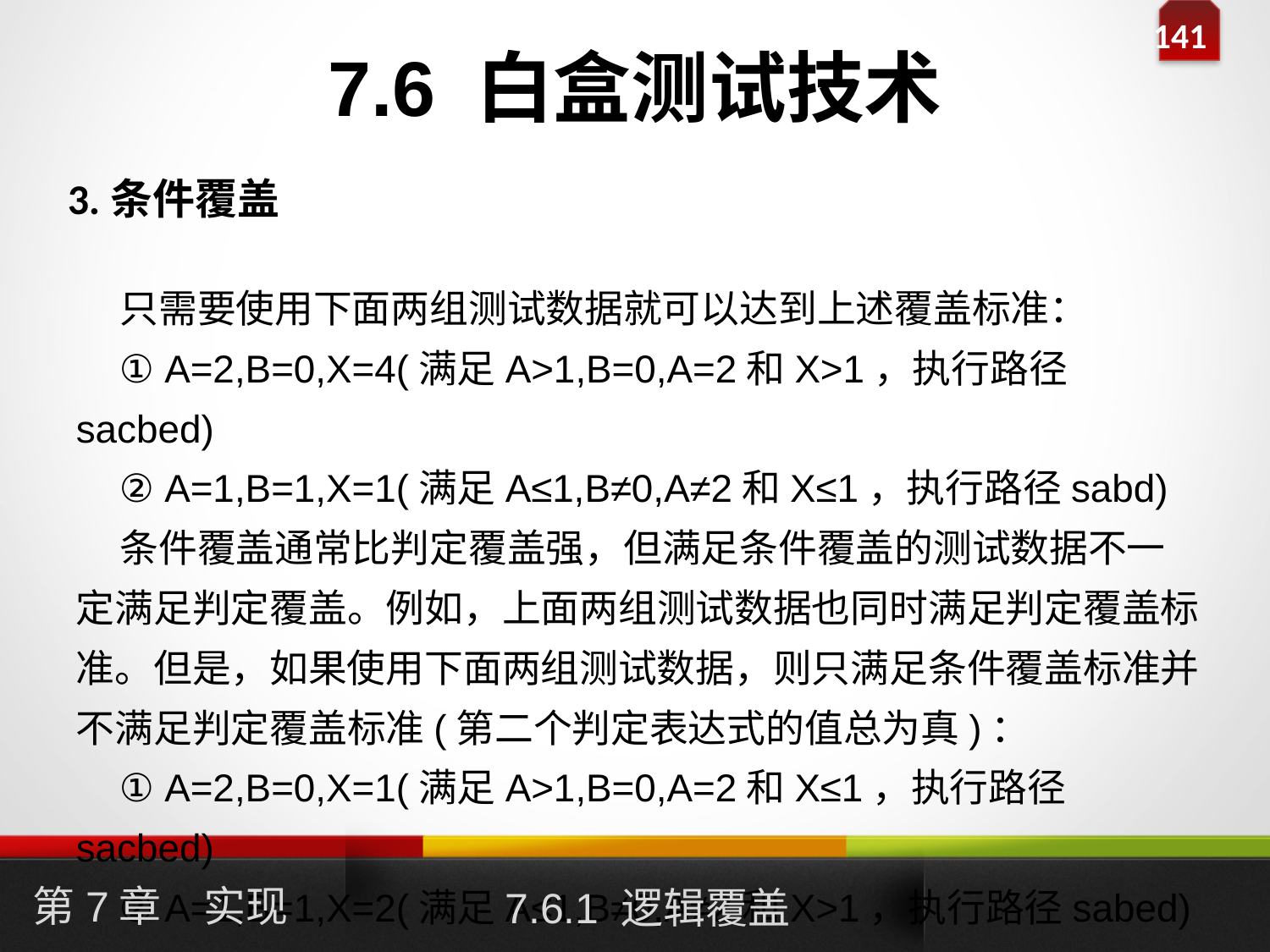

# 7.6 白盒测试技术
3.条件覆盖
    只需要使用下面两组测试数据就可以达到上述覆盖标准：
    ① A=2,B=0,X=4(满足A>1,B=0,A=2和X>1，执行路径sacbed)
    ② A=1,B=1,X=1(满足A≤1,B≠0,A≠2和X≤1，执行路径sabd)
    条件覆盖通常比判定覆盖强，但满足条件覆盖的测试数据不一定满足判定覆盖。例如，上面两组测试数据也同时满足判定覆盖标准。但是，如果使用下面两组测试数据，则只满足条件覆盖标准并不满足判定覆盖标准(第二个判定表达式的值总为真)：
    ① A=2,B=0,X=1(满足A>1,B=0,A=2和X≤1，执行路径sacbed)
    ② A=1,B=1,X=2(满足A≤1,B≠0,A≠2和X>1，执行路径sabed)
第7章　实现
7.6.1 逻辑覆盖